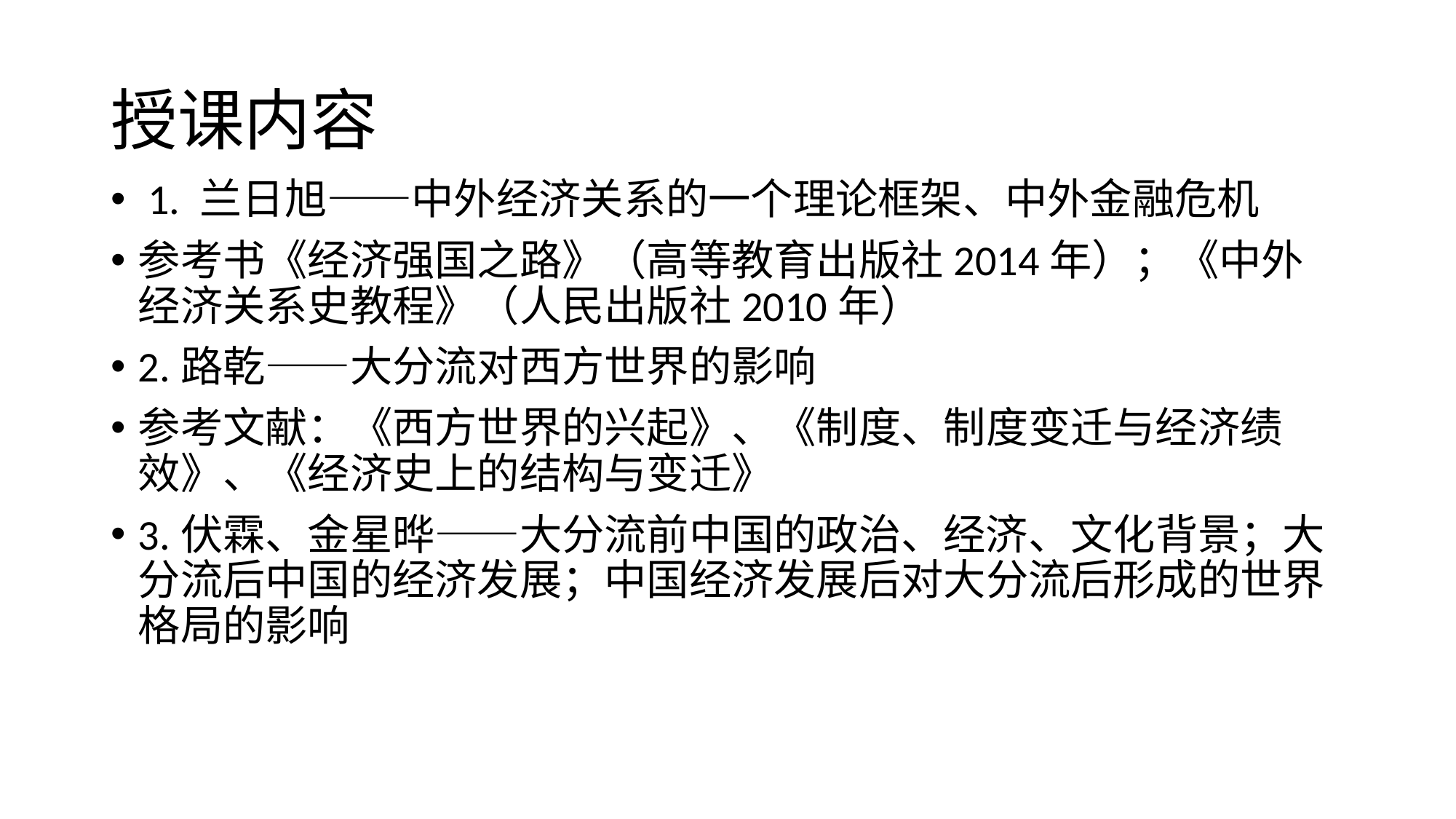

# 授课内容
 1. 兰日旭——中外经济关系的一个理论框架、中外金融危机
参考书《经济强国之路》（高等教育出版社2014年）；《中外经济关系史教程》（人民出版社2010年）
2.路乾——大分流对西方世界的影响
参考文献：《西方世界的兴起》、《制度、制度变迁与经济绩效》、《经济史上的结构与变迁》
3.伏霖、金星晔——大分流前中国的政治、经济、文化背景；大分流后中国的经济发展；中国经济发展后对大分流后形成的世界格局的影响